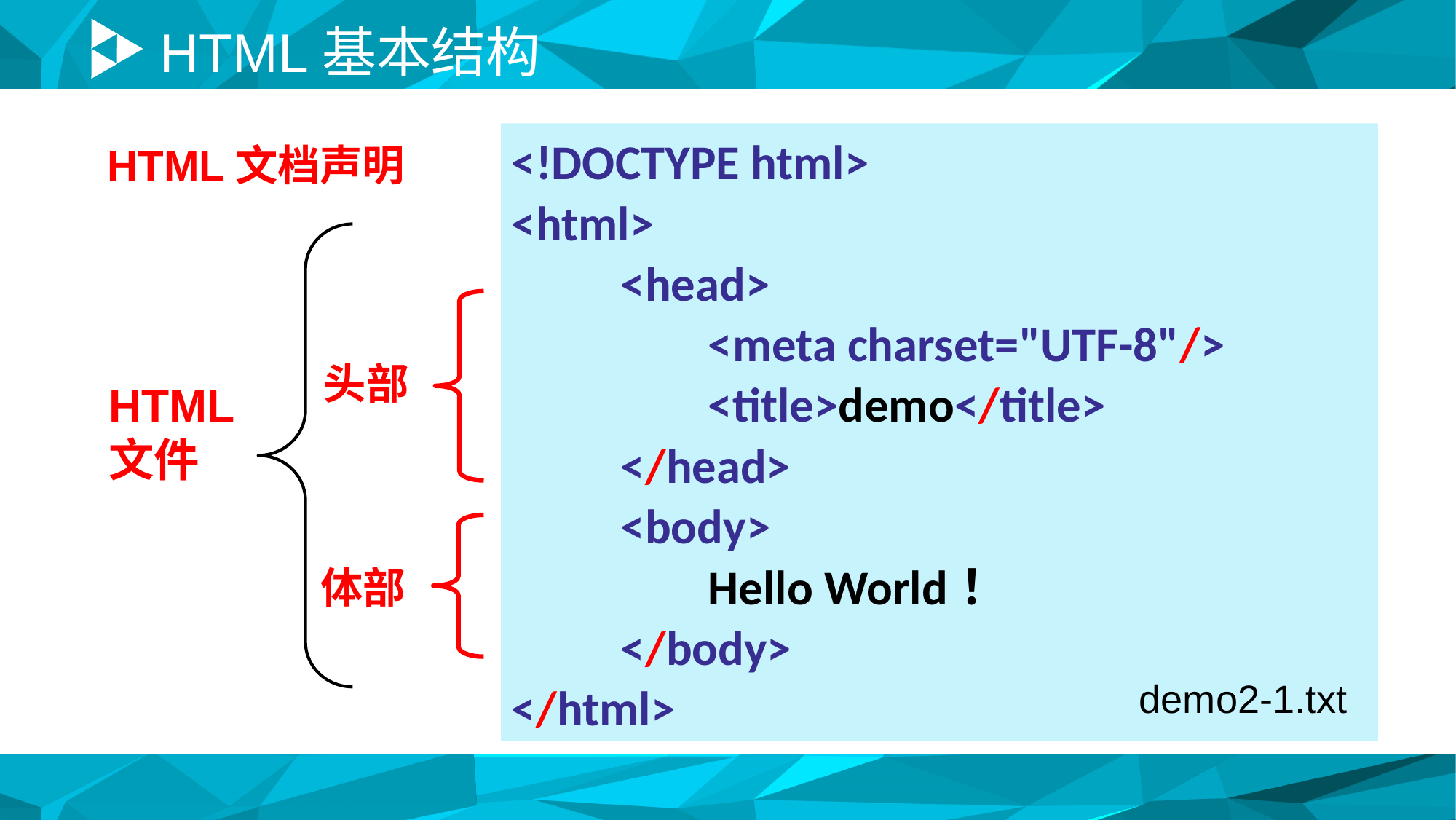

# HTML基本结构
<!DOCTYPE html>
<html>
	<head>
	        <meta charset="UTF-8"/>
	        <title>demo</title>
	</head>
	<body>
	        Hello World！
	</body>
</html>
HTML文档声明

HTML文件

头部

体部
demo2-1.txt